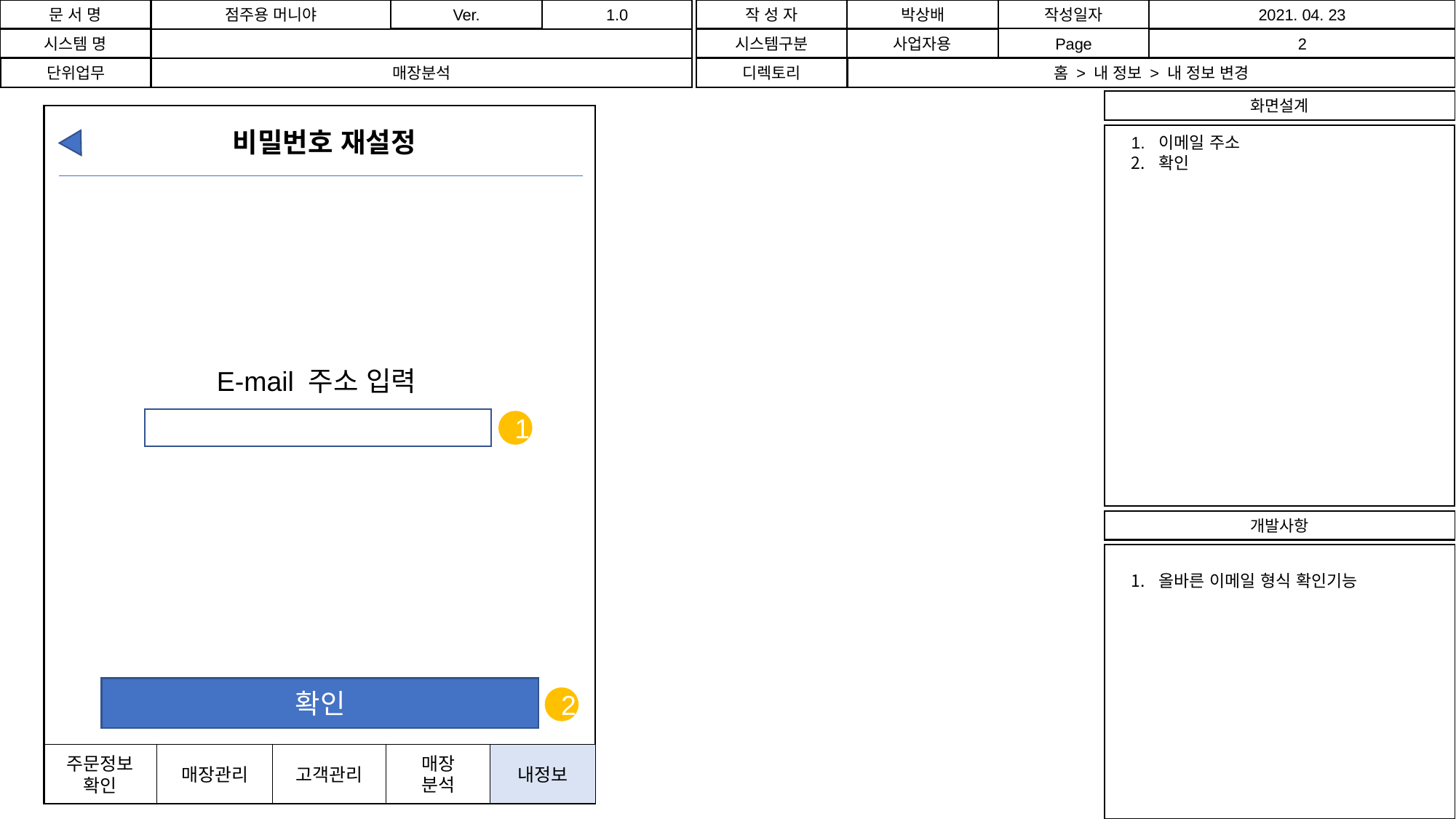

문 서 명
1.0
2021. 04. 23
Ver.
작성일자
박상배
작 성 자
점주용 머니야
2
시스템구분
사업자용
Page
시스템 명

단위업무
매장분석
디렉토리
홈 > 내 정보 > 내 정보 변경
화면설계

비밀번호 재설정

1.  이메일 주소
확인

E-mail 주소 입력

1
개발사항

올바른 이메일 형식 확인기능
확인
2
매장관리
매장
분석
고객관리
내정보
주문정보
확인